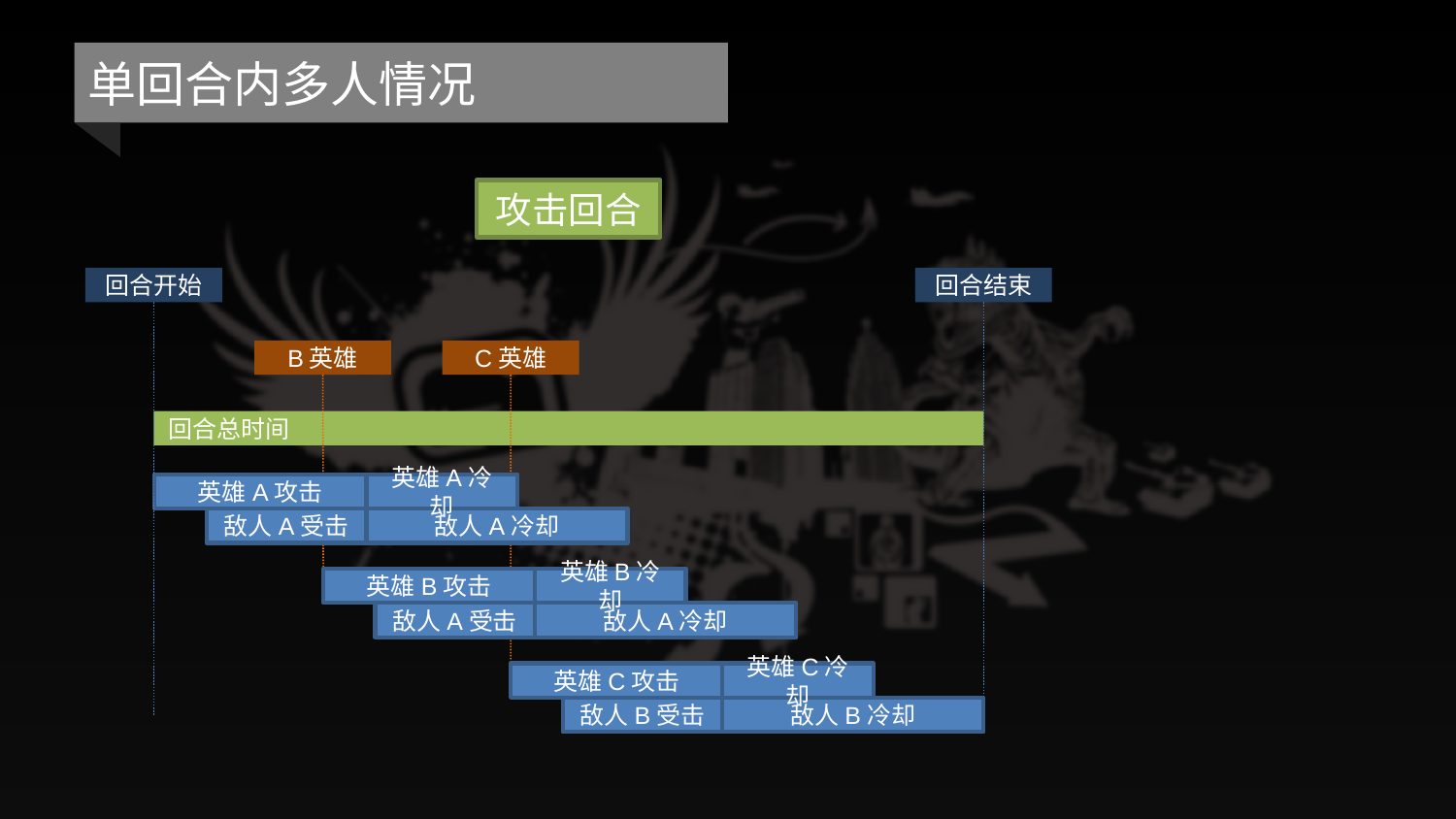

# 单回合内多人情况
攻击回合
回合开始
回合结束
B英雄
C英雄
回合总时间
英雄A攻击
英雄A冷却
敌人A受击
敌人A冷却
英雄B攻击
英雄B冷却
敌人A受击
敌人A冷却
英雄C攻击
英雄C冷却
敌人B受击
敌人B冷却